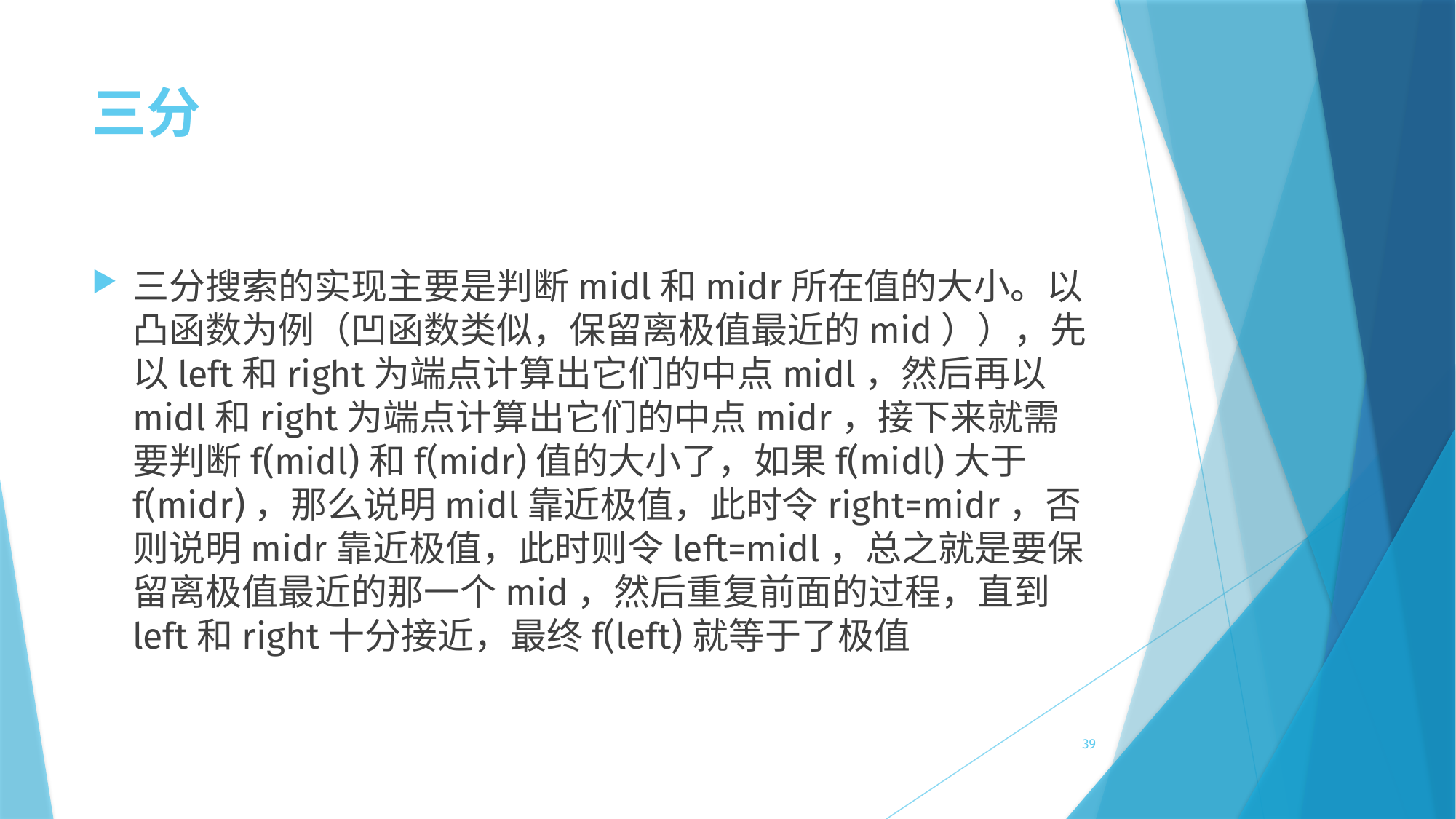

# 三分
三分搜索的实现主要是判断midl和midr所在值的大小。以凸函数为例（凹函数类似，保留离极值最近的mid）），先以left和right为端点计算出它们的中点midl，然后再以midl和right为端点计算出它们的中点midr，接下来就需要判断f(midl)和f(midr)值的大小了，如果f(midl)大于f(midr)，那么说明midl靠近极值，此时令right=midr，否则说明midr靠近极值，此时则令left=midl，总之就是要保留离极值最近的那一个mid，然后重复前面的过程，直到left和right十分接近，最终f(left)就等于了极值
39